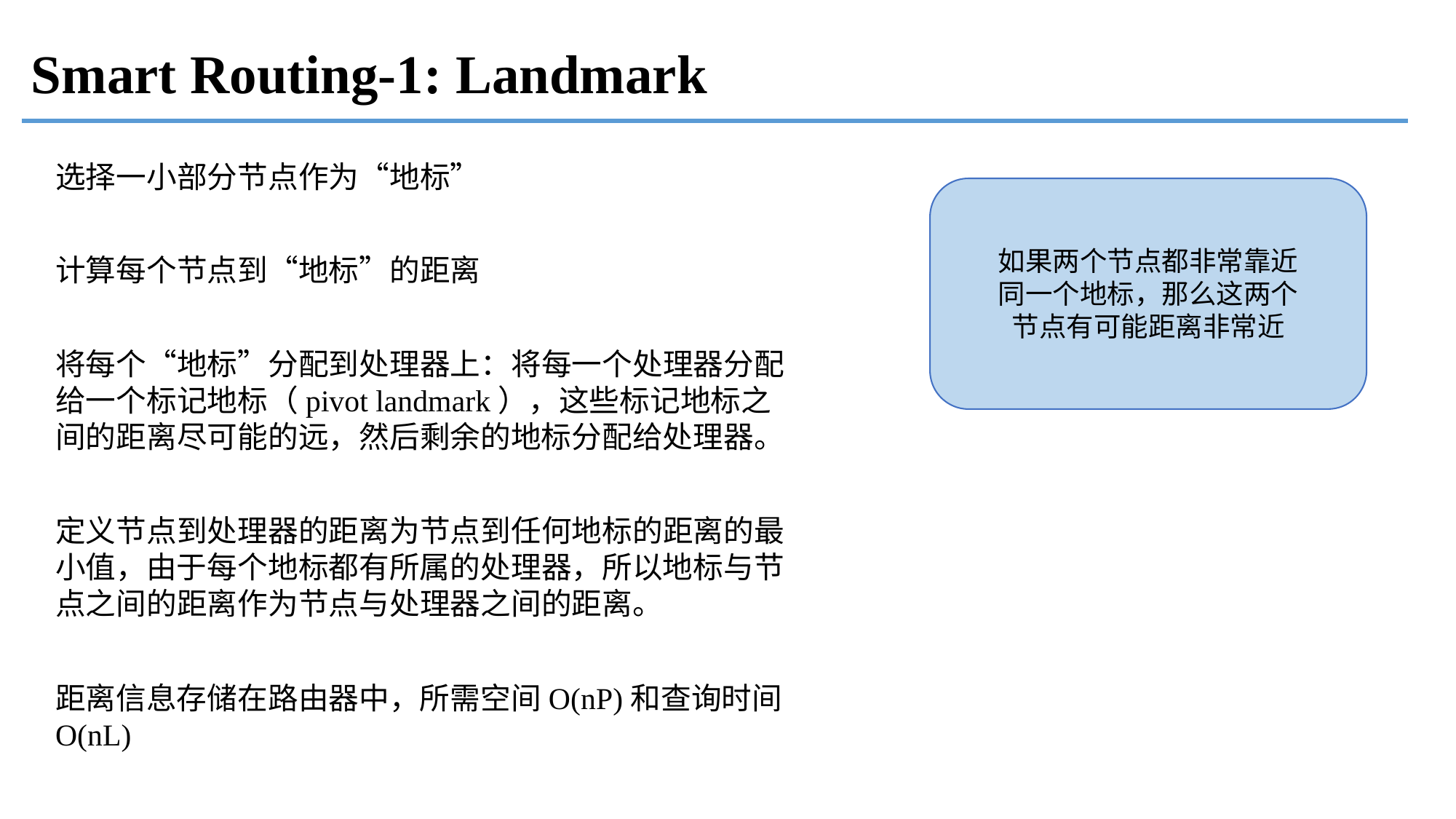

Smart Routing-1: Landmark
选择一小部分节点作为“地标”

如果两个节点都非常靠近同一个地标，那么这两个节点有可能距离非常近
计算每个节点到“地标”的距离
将每个“地标”分配到处理器上：将每一个处理器分配给一个标记地标（pivot landmark），这些标记地标之间的距离尽可能的远，然后剩余的地标分配给处理器。
定义节点到处理器的距离为节点到任何地标的距离的最小值，由于每个地标都有所属的处理器，所以地标与节点之间的距离作为节点与处理器之间的距离。
距离信息存储在路由器中，所需空间O(nP)和查询时间O(nL)